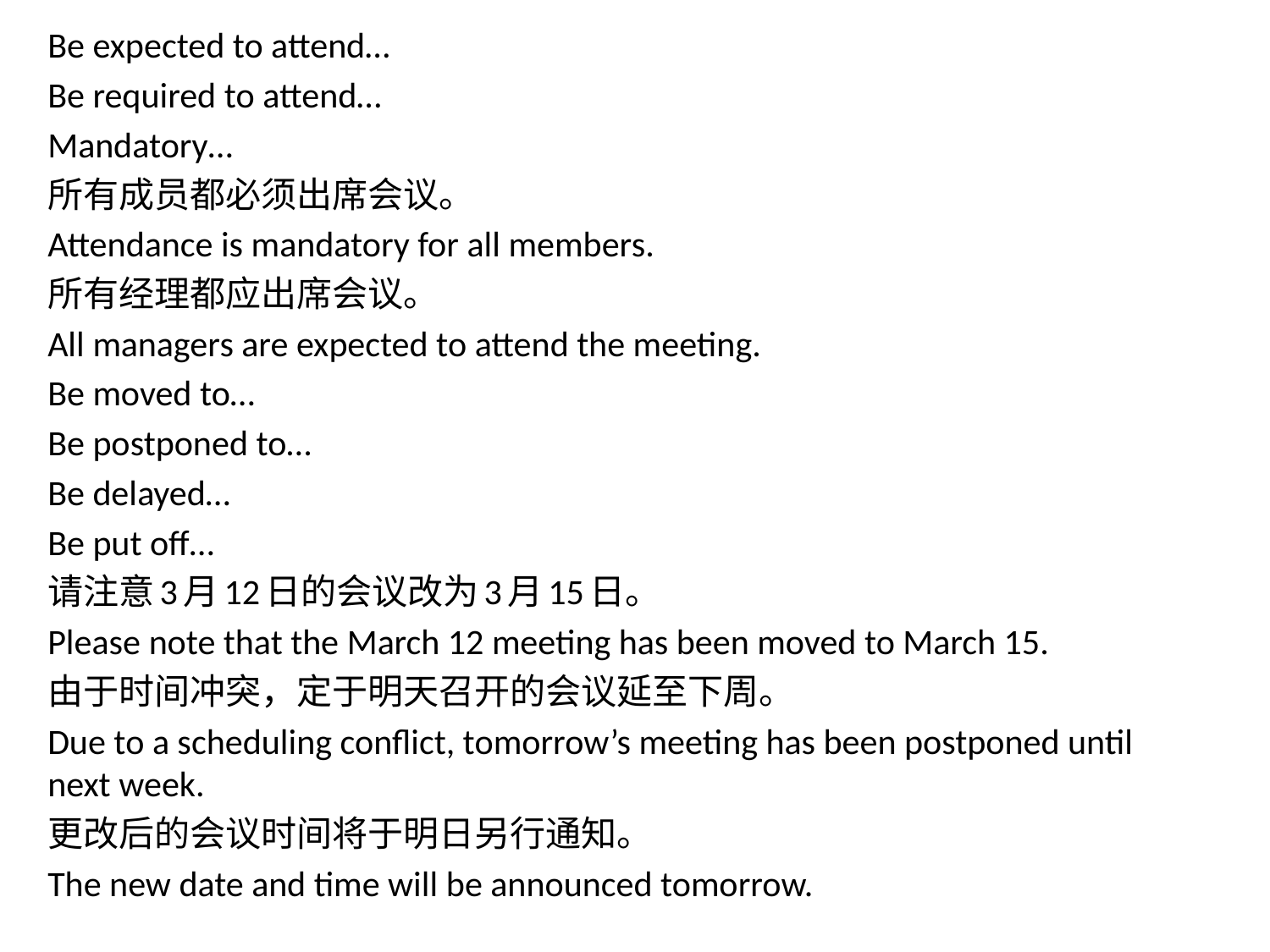

Be expected to attend…
Be required to attend…
Mandatory…
所有成员都必须出席会议。
Attendance is mandatory for all members.
所有经理都应出席会议。
All managers are expected to attend the meeting.
Be moved to…
Be postponed to…
Be delayed…
Be put off…
请注意3月12日的会议改为3月15日。
Please note that the March 12 meeting has been moved to March 15.
由于时间冲突，定于明天召开的会议延至下周。
Due to a scheduling conflict, tomorrow’s meeting has been postponed until next week.
更改后的会议时间将于明日另行通知。
The new date and time will be announced tomorrow.